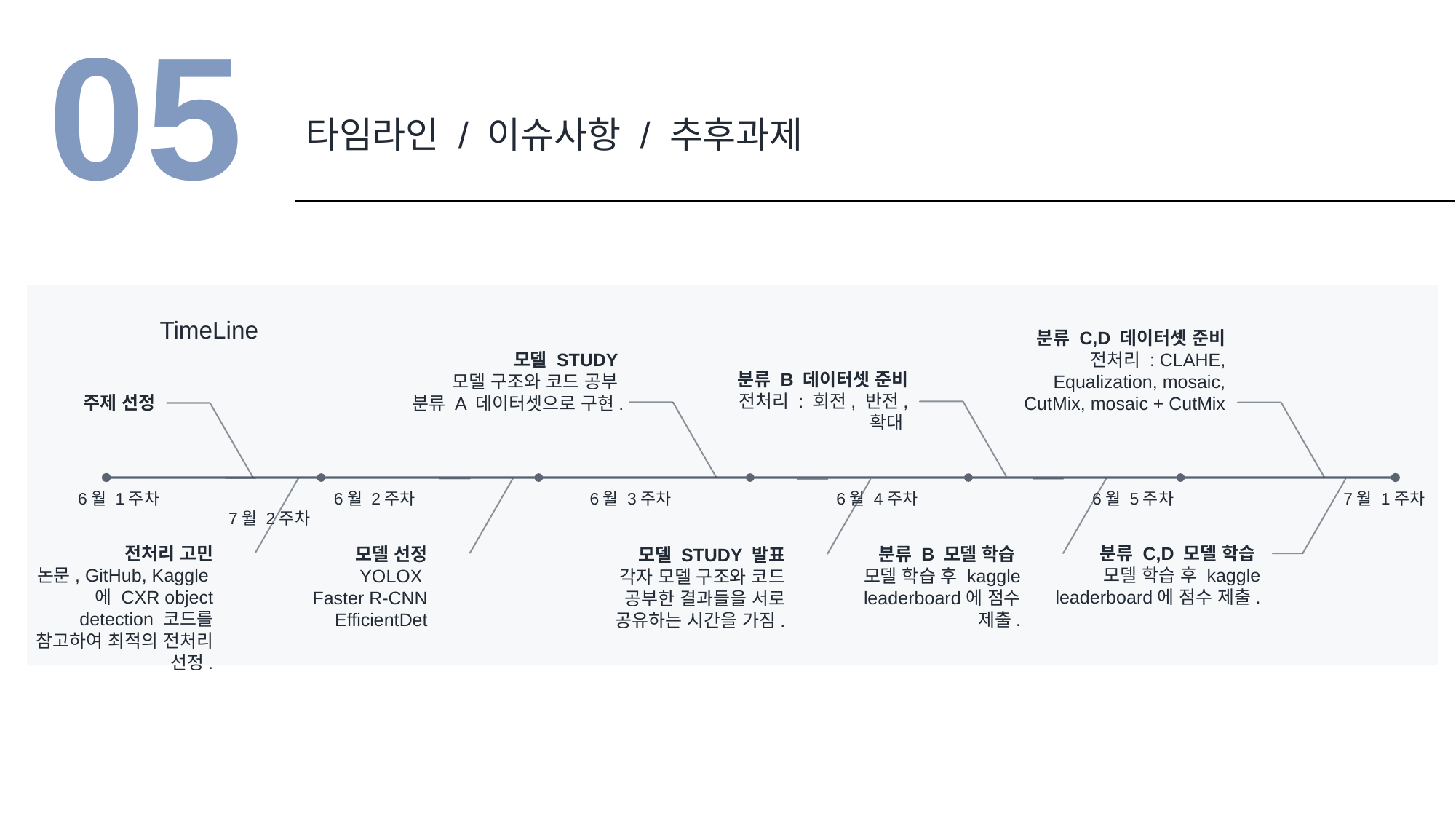

05
타임라인 / 이슈사항 / 추후과제

TimeLine
분류 C,D 데이터셋 준비
전처리 : CLAHE, Equalization, mosaic, CutMix, mosaic + CutMix
모델 STUDY
모델 구조와 코드 공부
분류 A 데이터셋으로 구현.
분류 B 데이터셋 준비
전처리 : 회전, 반전, 확대
주제 선정

6월 1주차                                    6월 2주차                                    6월 3주차                                  6월 4주차                                    6월 5주차                                   7월 1주차                                    7월 2주차
전처리 고민
논문, GitHub, Kaggle에 CXR object detection 코드를 참고하여 최적의 전처리 선정.
분류 C,D 모델 학습
모델 학습 후 kaggle leaderboard에 점수 제출.
모델 선정
YOLOX
Faster R-CNN
EfficientDet
분류 B 모델 학습
모델 학습 후 kaggle leaderboard에 점수 제출.
모델 STUDY 발표
각자 모델 구조와 코드 공부한 결과들을 서로 공유하는 시간을 가짐.